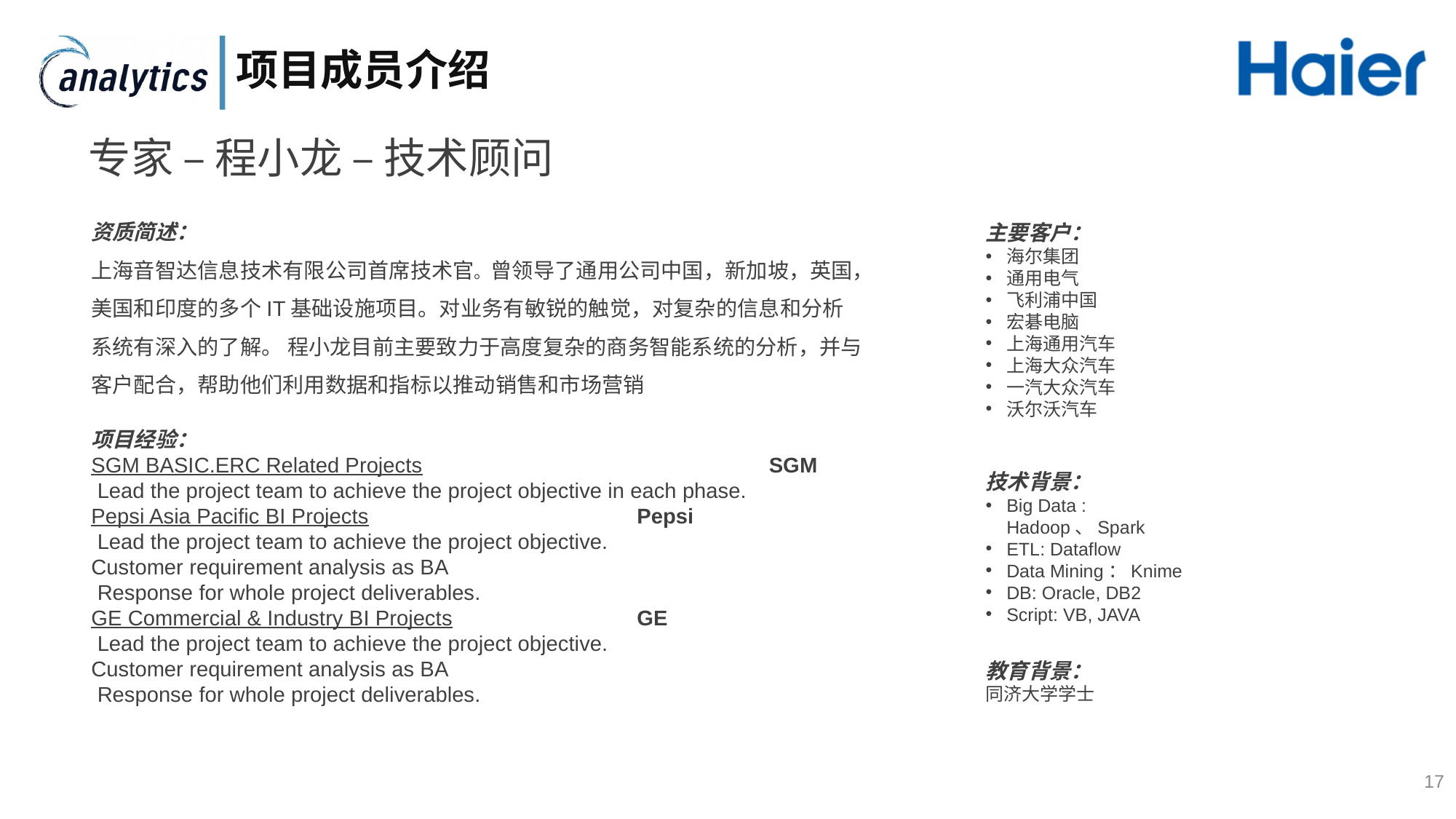

# 项目成员介绍
专家 – 程小龙 – 技术顾问
资质简述：
上海音智达信息技术有限公司首席技术官。曾领导了通用公司中国，新加坡，英国，美国和印度的多个IT基础设施项目。对业务有敏锐的触觉，对复杂的信息和分析系统有深入的了解。 程小龙目前主要致力于高度复杂的商务智能系统的分析，并与客户配合，帮助他们利用数据和指标以推动销售和市场营销

项目经验：
SGM BASIC.ERC Related Projects	          	                      SGM
 Lead the project team to achieve the project objective in each phase.
Pepsi Asia Pacific BI Projects			Pepsi
 Lead the project team to achieve the project objective.
Customer requirement analysis as BA
 Response for whole project deliverables.
GE Commercial & Industry BI Projects 		GE
 Lead the project team to achieve the project objective.
Customer requirement analysis as BA
 Response for whole project deliverables.
主要客户：
海尔集团
通用电气
飞利浦中国
宏碁电脑
上海通用汽车
上海大众汽车
一汽大众汽车
沃尔沃汽车
技术背景：
Big Data :  Hadoop、Spark
ETL: Dataflow
Data Mining：Knime
DB: Oracle, DB2
Script: VB, JAVA
教育背景：
同济大学学士

17